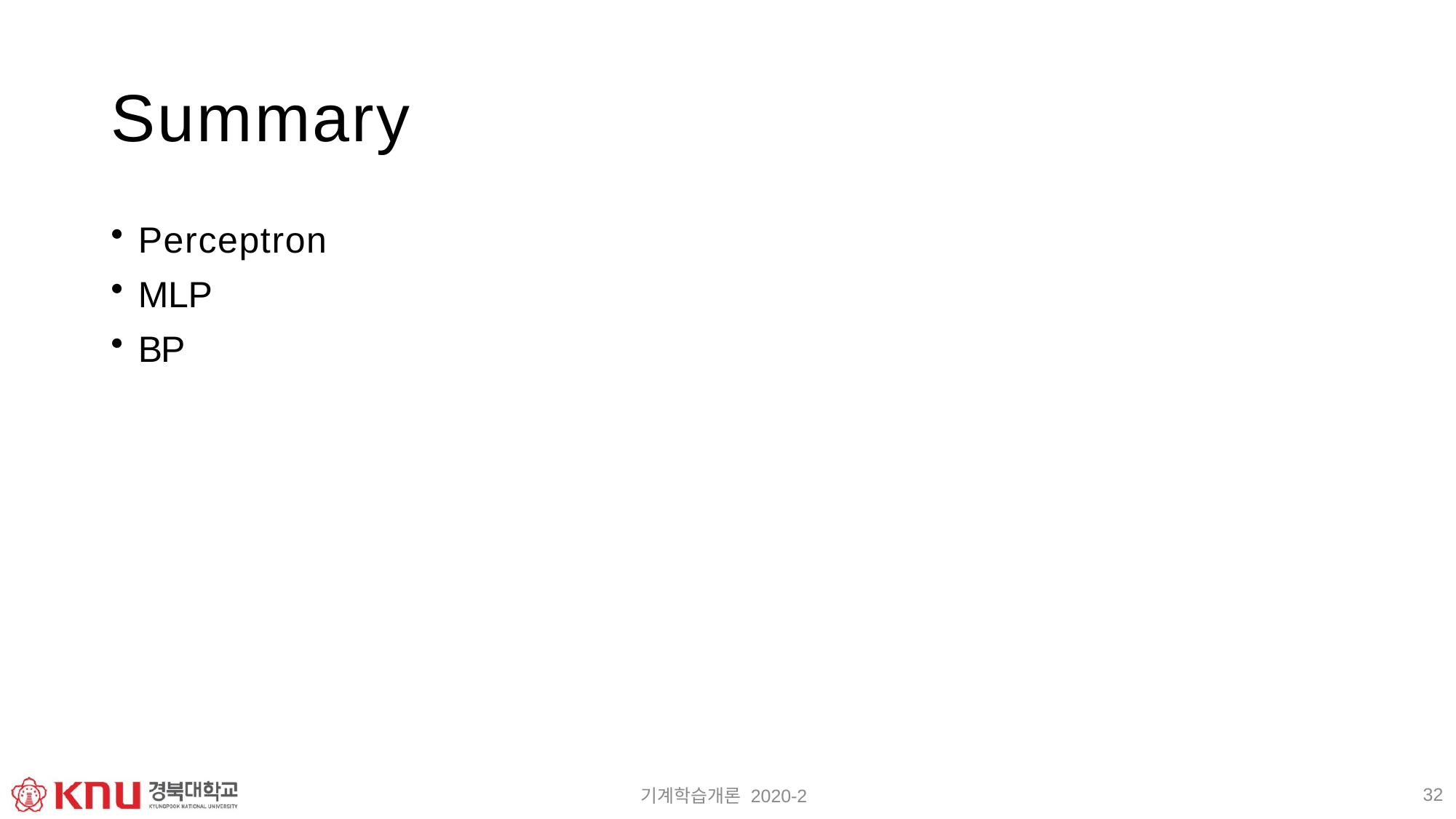

# Summary
Perceptron
MLP
BP
32
기계학습개론 2020-2